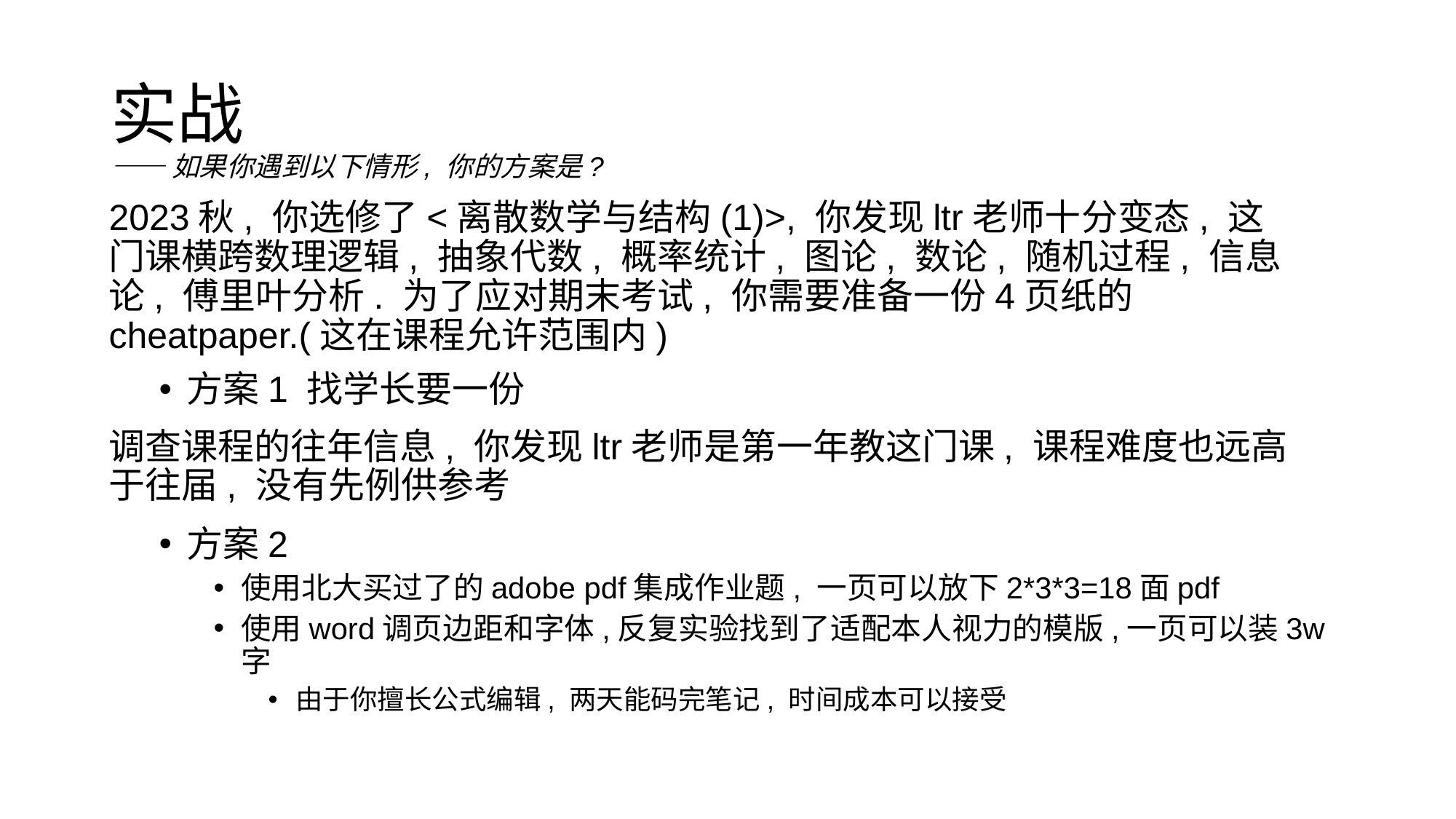

实战
——如果你遇到以下情形, 你的方案是?
2023秋, 你选修了<离散数学与结构(1)>, 你发现ltr老师十分变态, 这门课横跨数理逻辑, 抽象代数, 概率统计, 图论, 数论, 随机过程, 信息论, 傅里叶分析. 为了应对期末考试, 你需要准备一份4页纸的cheatpaper.(这在课程允许范围内)

方案1 找学长要一份

调查课程的往年信息, 你发现ltr老师是第一年教这门课, 课程难度也远高于往届, 没有先例供参考
方案2
使用北大买过了的adobe pdf集成作业题, 一页可以放下2*3*3=18面pdf
使用word调页边距和字体,反复实验找到了适配本人视力的模版,一页可以装3w字
由于你擅长公式编辑, 两天能码完笔记, 时间成本可以接受